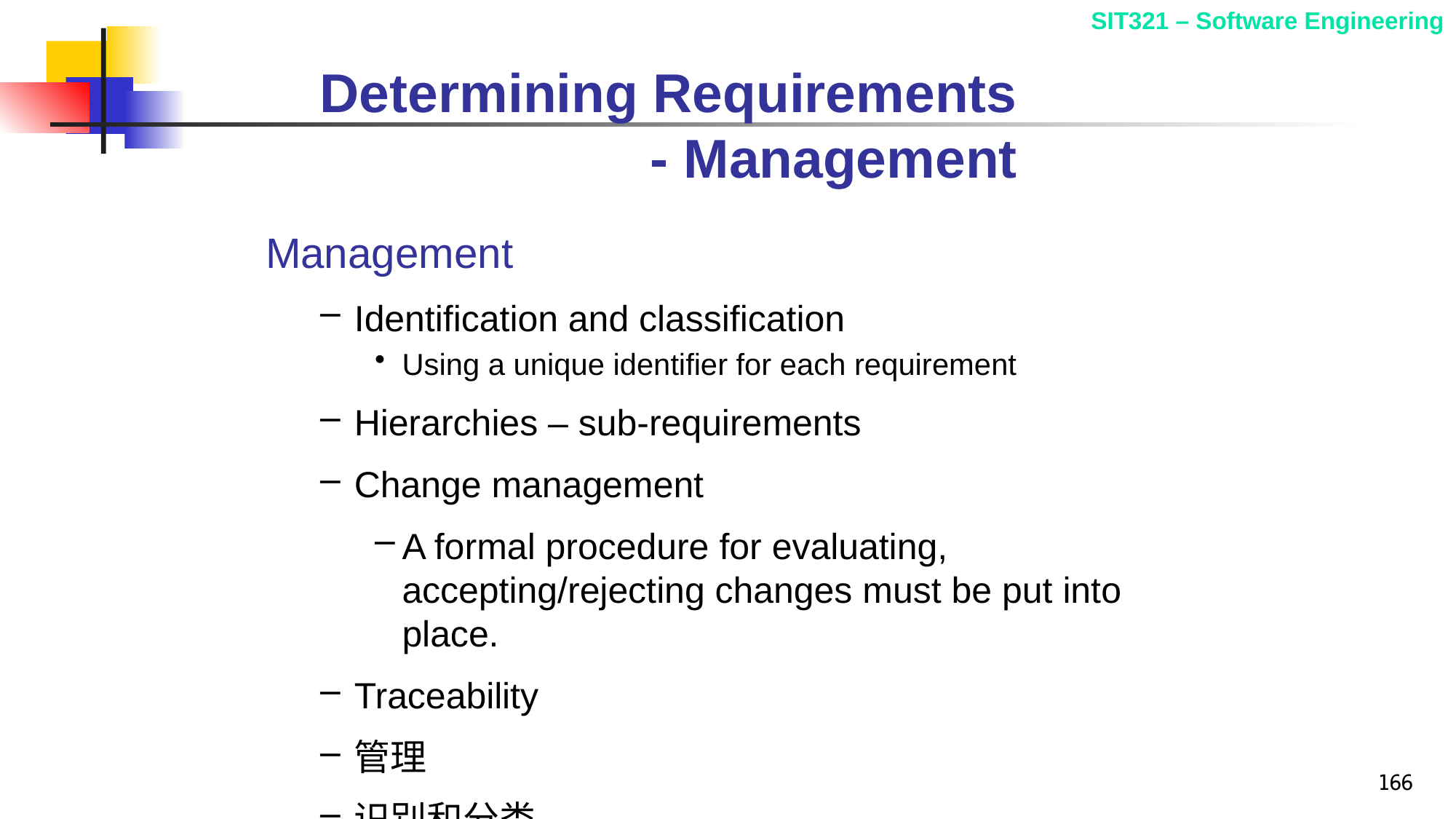

# Determining Requirements - Management
Management
Identification and classification
Using a unique identifier for each requirement
Hierarchies – sub-requirements
Change management
A formal procedure for evaluating, accepting/rejecting changes must be put into place.
Traceability
管理
识别和分类
对每个要求使用唯一标识符
层次结构 + 子要求
变更管理
必须建立评估、接受/拒绝变更的正式程序。
可 追溯 性
166